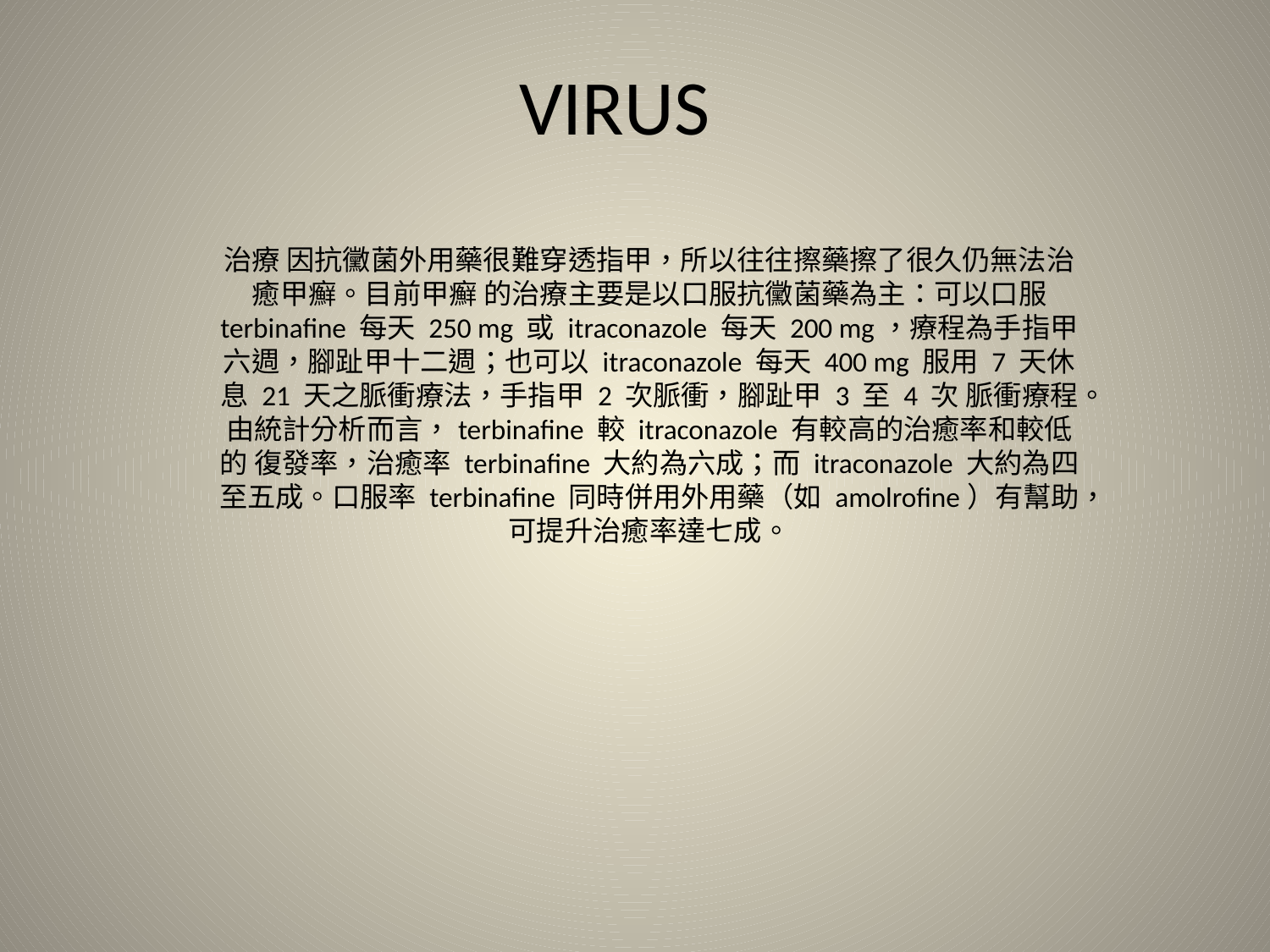

# VIRUS
治療 因抗黴菌外用藥很難穿透指甲，所以往往擦藥擦了很久仍無法治癒甲癬。目前甲癬 的治療主要是以口服抗黴菌藥為主：可以口服 terbinafine 每天 250 mg 或 itraconazole 每天 200 mg，療程為手指甲六週，腳趾甲十二週；也可以 itraconazole 每天 400 mg 服用 7 天休息 21 天之脈衝療法，手指甲 2 次脈衝，腳趾甲 3 至 4 次 脈衝療程。由統計分析而言，terbinafine 較 itraconazole 有較高的治癒率和較低的 復發率，治癒率 terbinafine 大約為六成；而 itraconazole 大約為四至五成。口服率 terbinafine 同時併用外用藥（如 amolrofine）有幫助，可提升治癒率達七成。